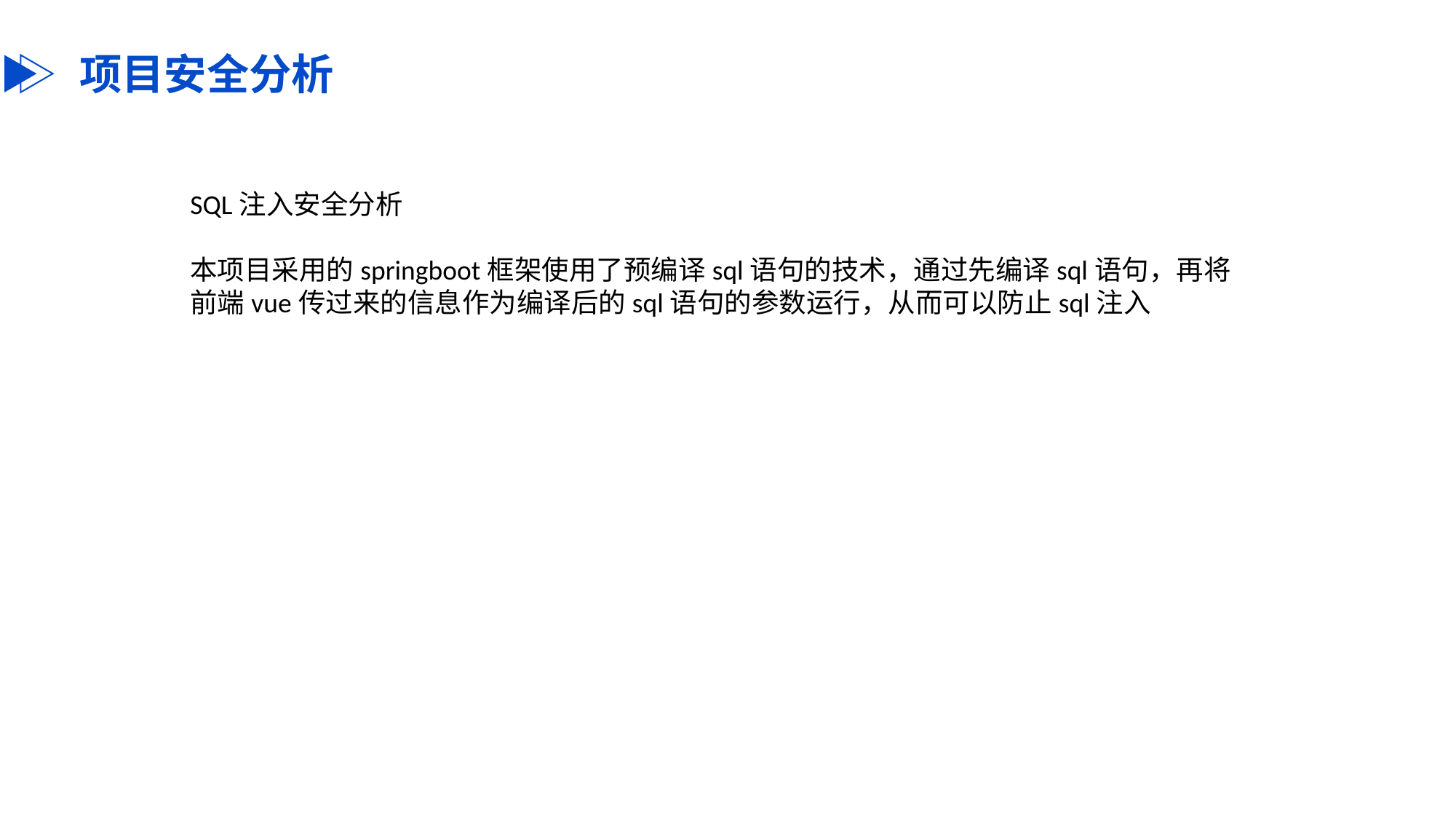

项目安全分析

SQL注入安全分析

本项目采用的springboot框架使用了预编译sql语句的技术，通过先编译sql语句，再将
前端vue传过来的信息作为编译后的sql语句的参数运行，从而可以防止sql注入